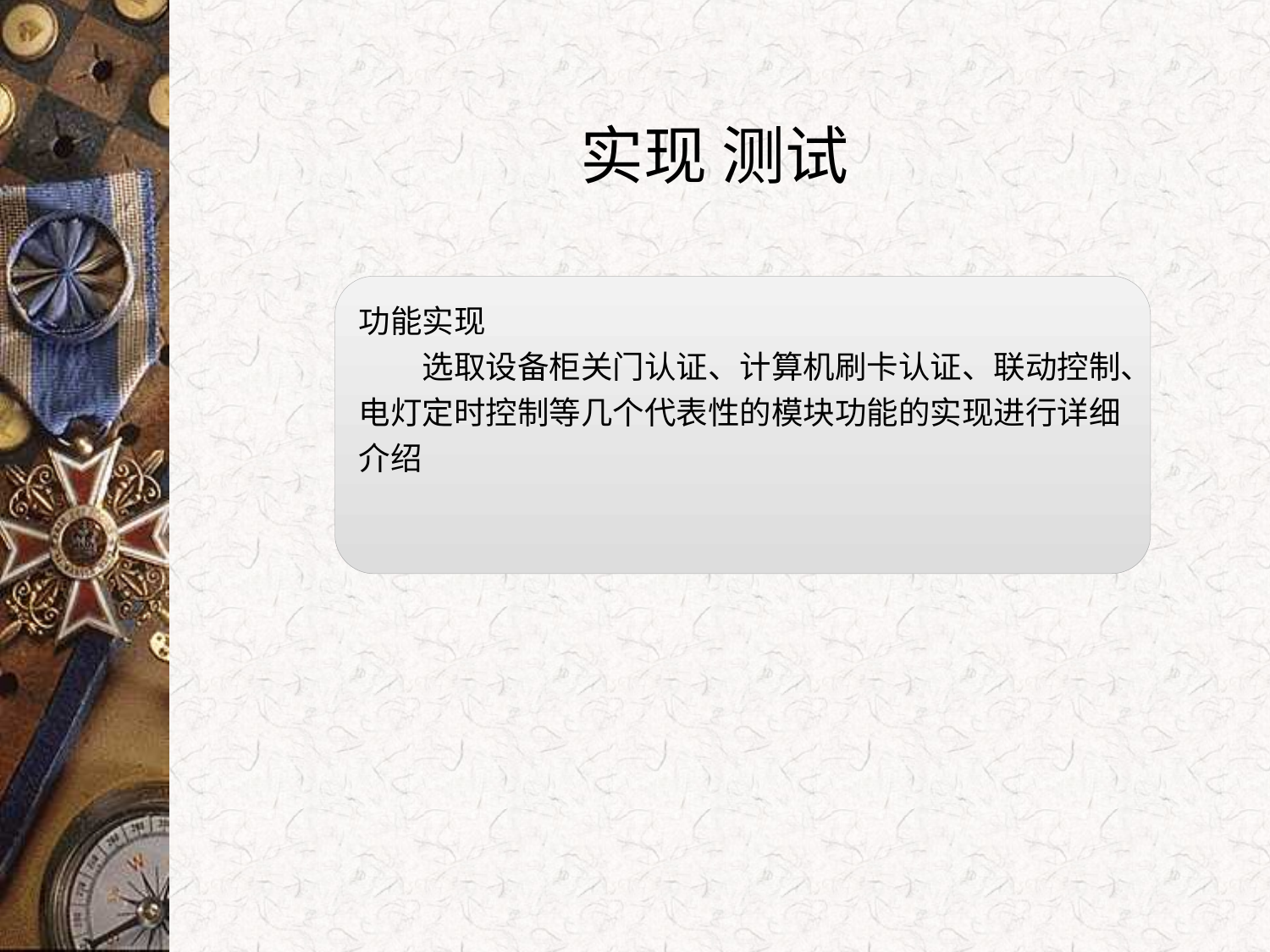

# 实现 测试
功能实现
选取设备柜关门认证、计算机刷卡认证、联动控制、电灯定时控制等几个代表性的模块功能的实现进行详细介绍